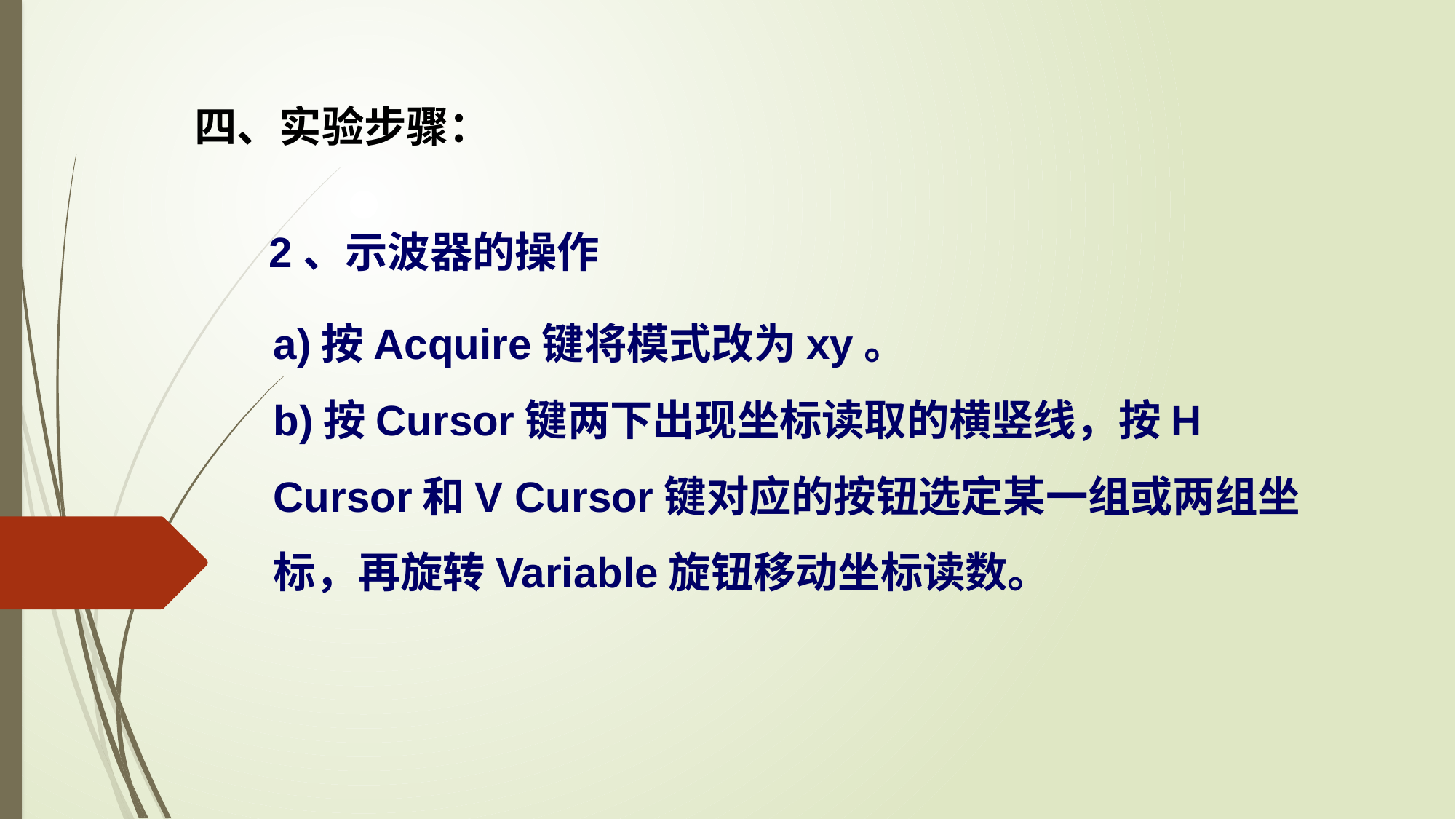

四、实验步骤：
2、示波器的操作
a)按Acquire键将模式改为xy。
b)按Cursor键两下出现坐标读取的横竖线，按H Cursor和V Cursor键对应的按钮选定某一组或两组坐标，再旋转Variable旋钮移动坐标读数。